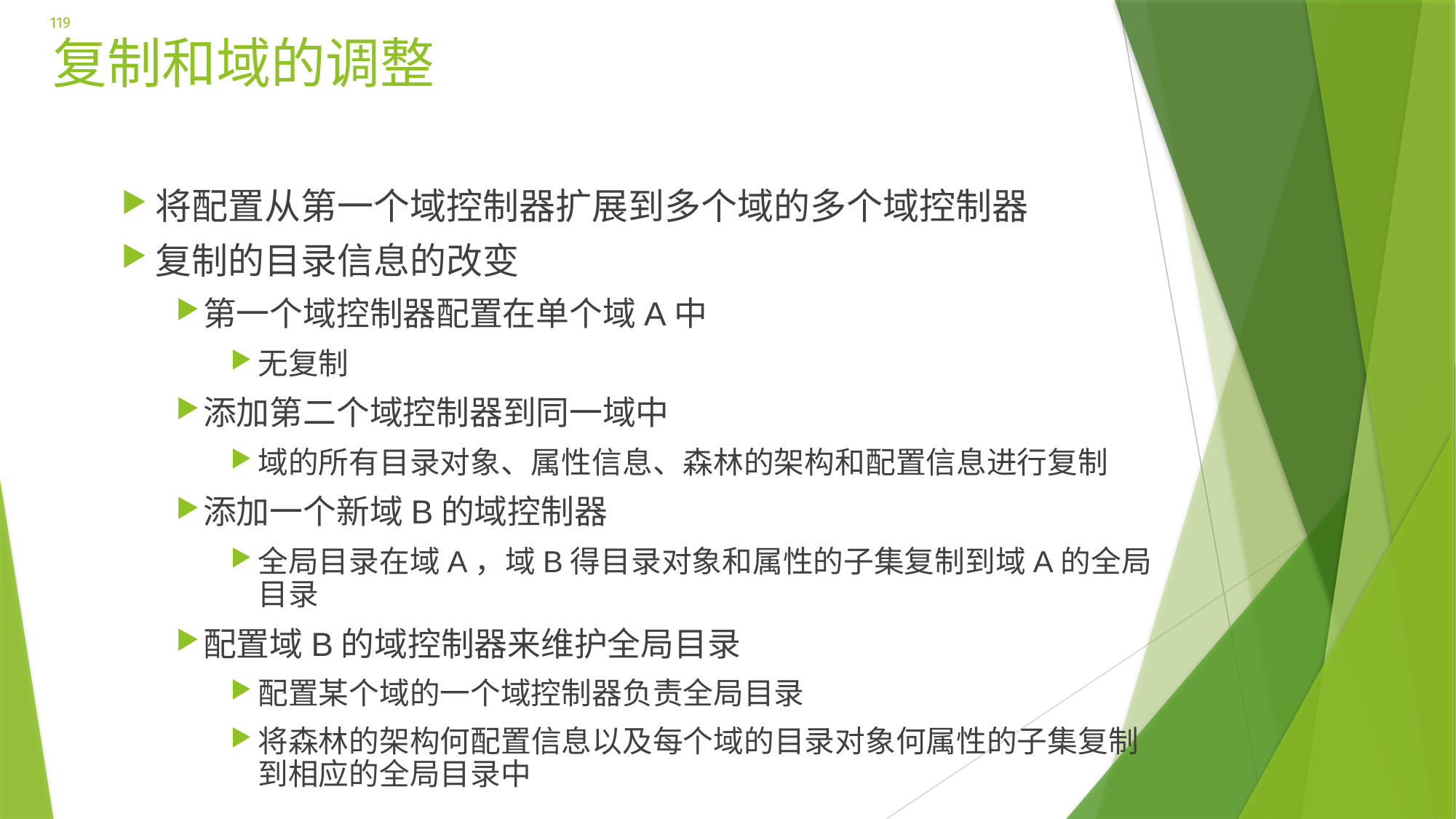

119
# 复制和域的调整
将配置从第一个域控制器扩展到多个域的多个域控制器
复制的目录信息的改变
第一个域控制器配置在单个域A中
无复制
添加第二个域控制器到同一域中
域的所有目录对象、属性信息、森林的架构和配置信息进行复制
添加一个新域B的域控制器
全局目录在域A，域B得目录对象和属性的子集复制到域A的全局目录
配置域B的域控制器来维护全局目录
配置某个域的一个域控制器负责全局目录
将森林的架构何配置信息以及每个域的目录对象何属性的子集复制到相应的全局目录中